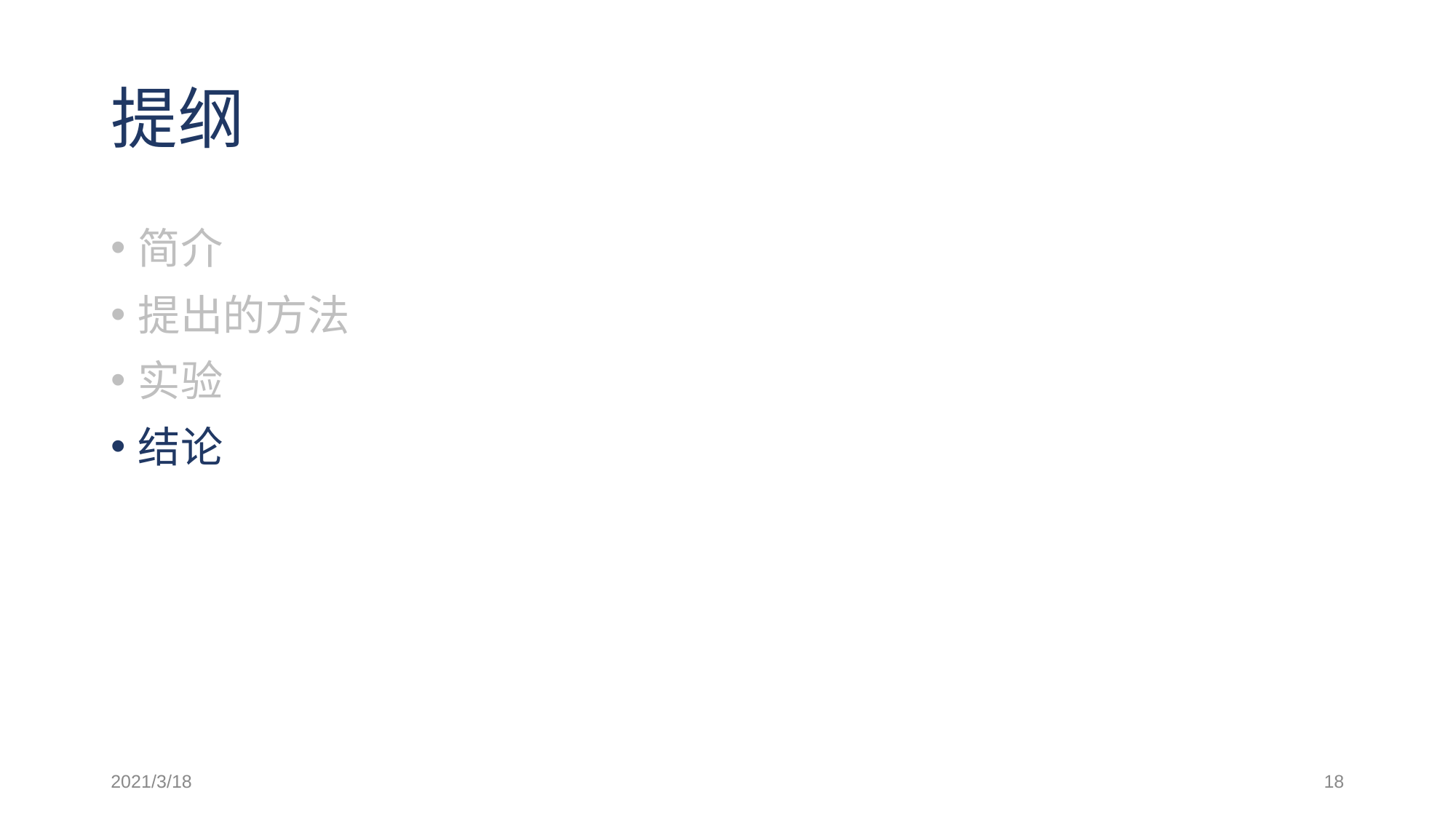

提纲
简介
提出的方法
实验
结论
2021/3/18
18